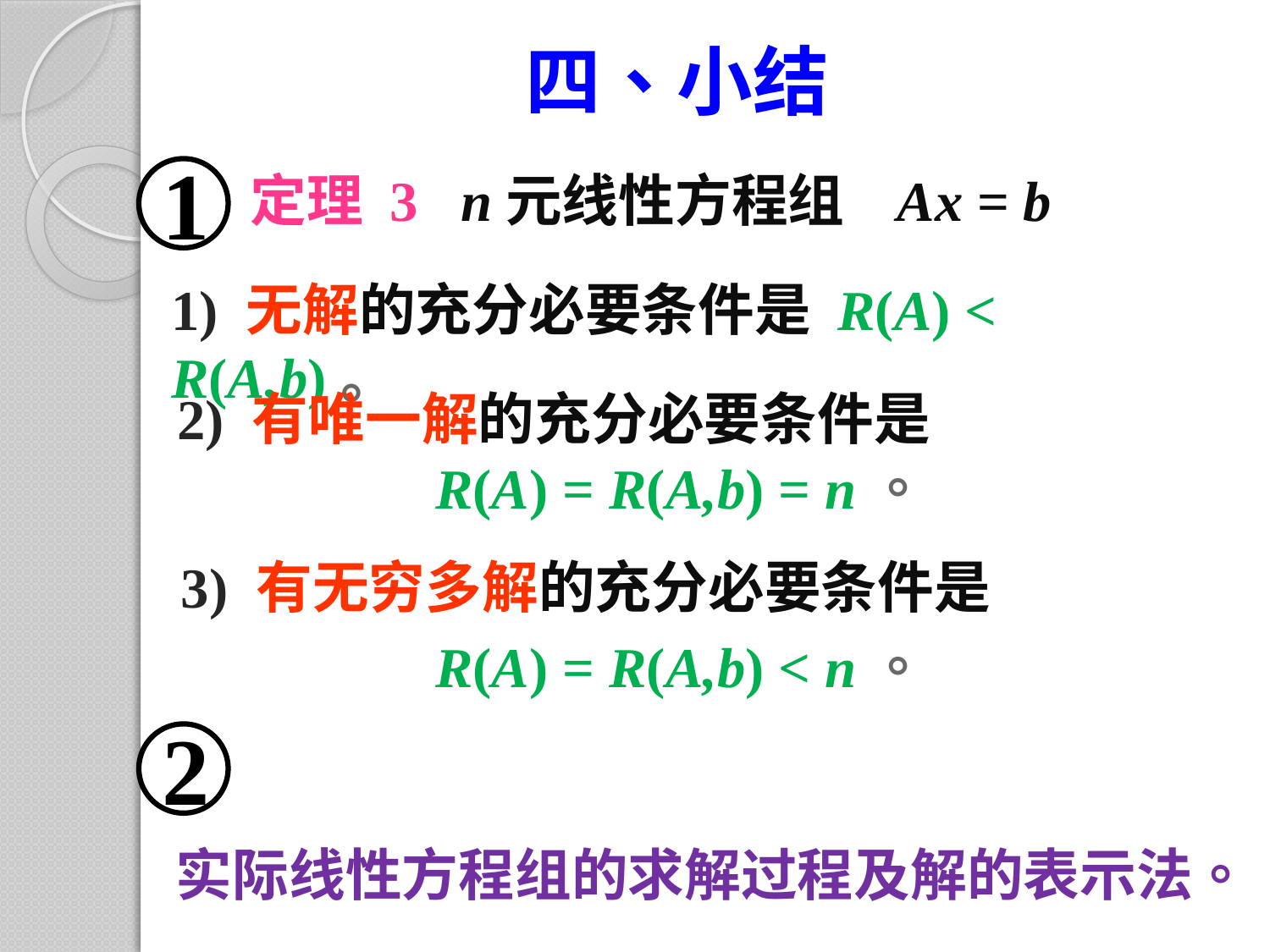

# 四、小结
1

定理 3   n元线性方程组   Ax = b
1) 无解的充分必要条件是 R(A) < R(A,b)。
2) 有唯一解的充分必要条件是
R(A) = R(A,b) = n。
3) 有无穷多解的充分必要条件是
R(A) = R(A,b) < n。
2

实际线性方程组的求解过程及解的表示法。